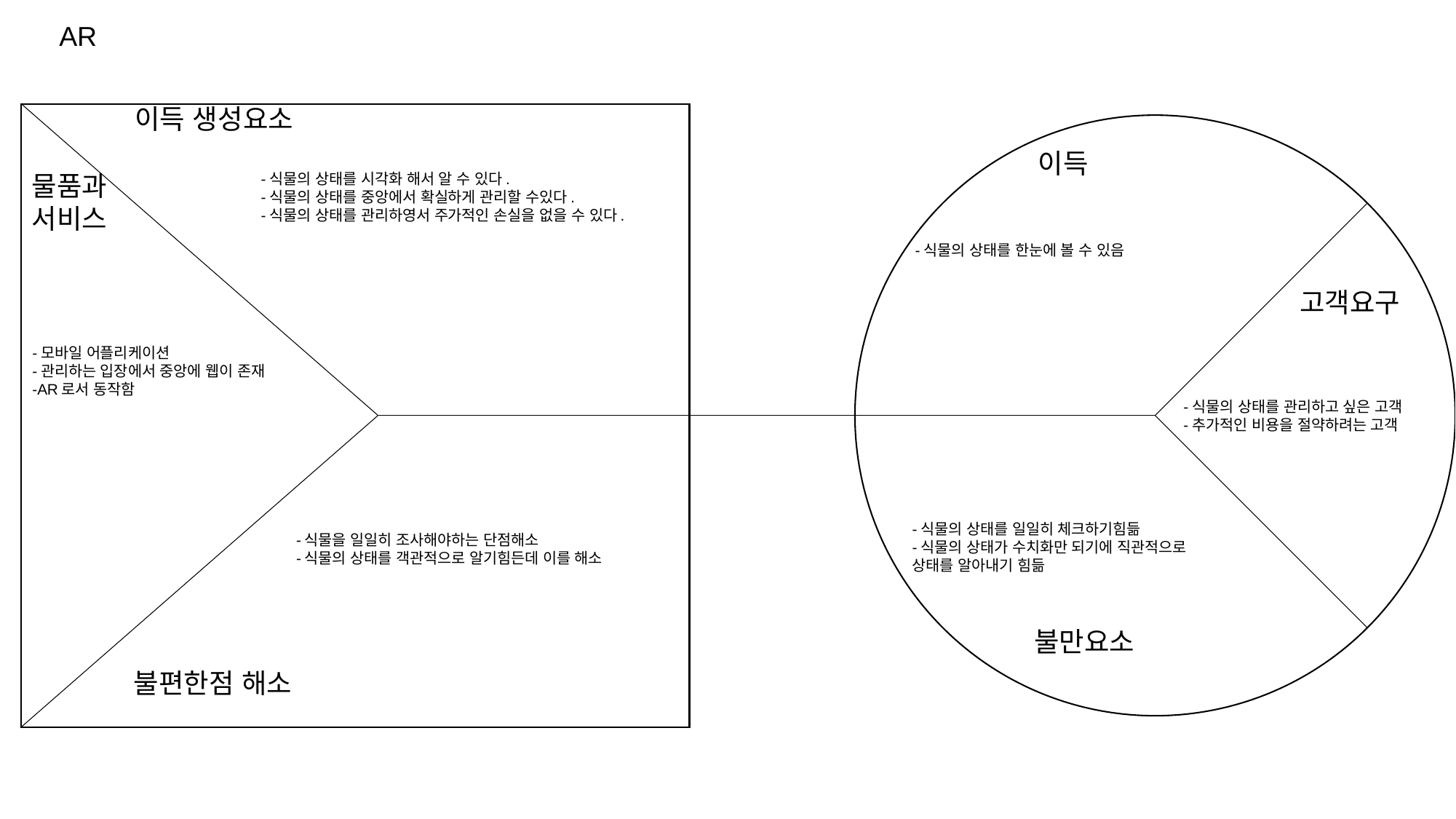

AR
이득 생성요소

이득
물품과
서비스
-식물의 상태를 시각화 해서 알 수 있다.
-식물의 상태를 중앙에서 확실하게 관리할 수있다.
-식물의 상태를 관리하영서 주가적인 손실을 없을 수 있다.
-식물의 상태를 한눈에 볼 수 있음
고객요구
-모바일 어플리케이션
-관리하는 입장에서 중앙에 웹이 존재
-AR로서 동작함
-식물의 상태를 관리하고 싶은 고객
-추가적인 비용을 절약하려는 고객
-식물의 상태를 일일히 체크하기힘듦
-식물의 상태가 수치화만 되기에 직관적으로 상태를 알아내기 힘듦
-식물을 일일히 조사해야하는 단점해소
-식물의 상태를 객관적으로 알기힘든데 이를 해소
불만요소
불편한점 해소